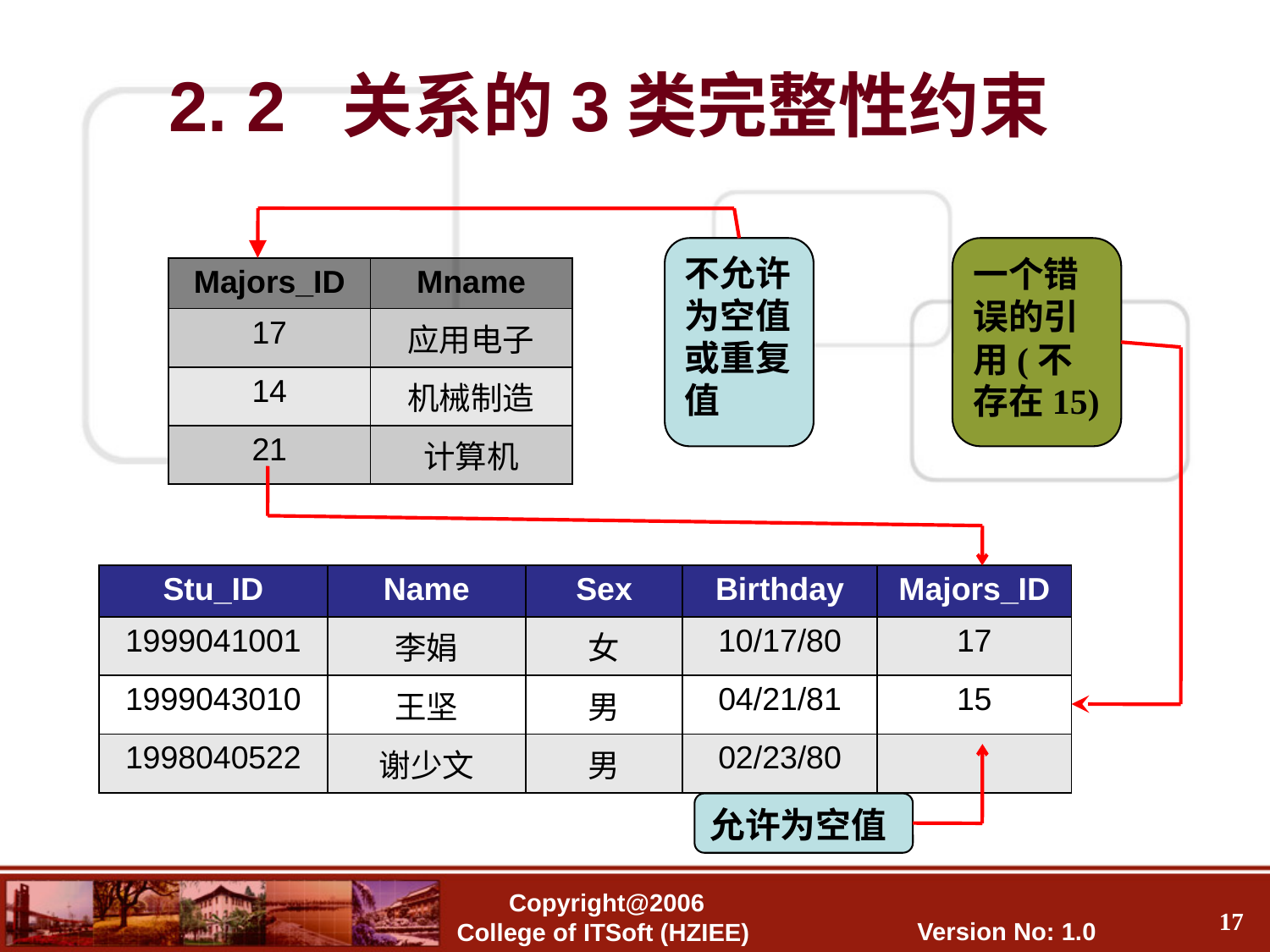

2. 2  关系的3类完整性约束
不允许为空值或重复值
一个错误的引用(不存在15)
| Majors\_ID | Mname |
| --- | --- |
| 17 | 应用电子 |
| 14 | 机械制造 |
| 21 | 计算机 |
| Stu\_ID | Name | Sex | Birthday | Majors\_ID |
| --- | --- | --- | --- | --- |
| 1999041001 | 李娟 | 女 | 10/17/80 | 17 |
| 1999043010 | 王坚 | 男 | 04/21/81 | 15 |
| 1998040522 | 谢少文 | 男 | 02/23/80 |  |
允许为空值